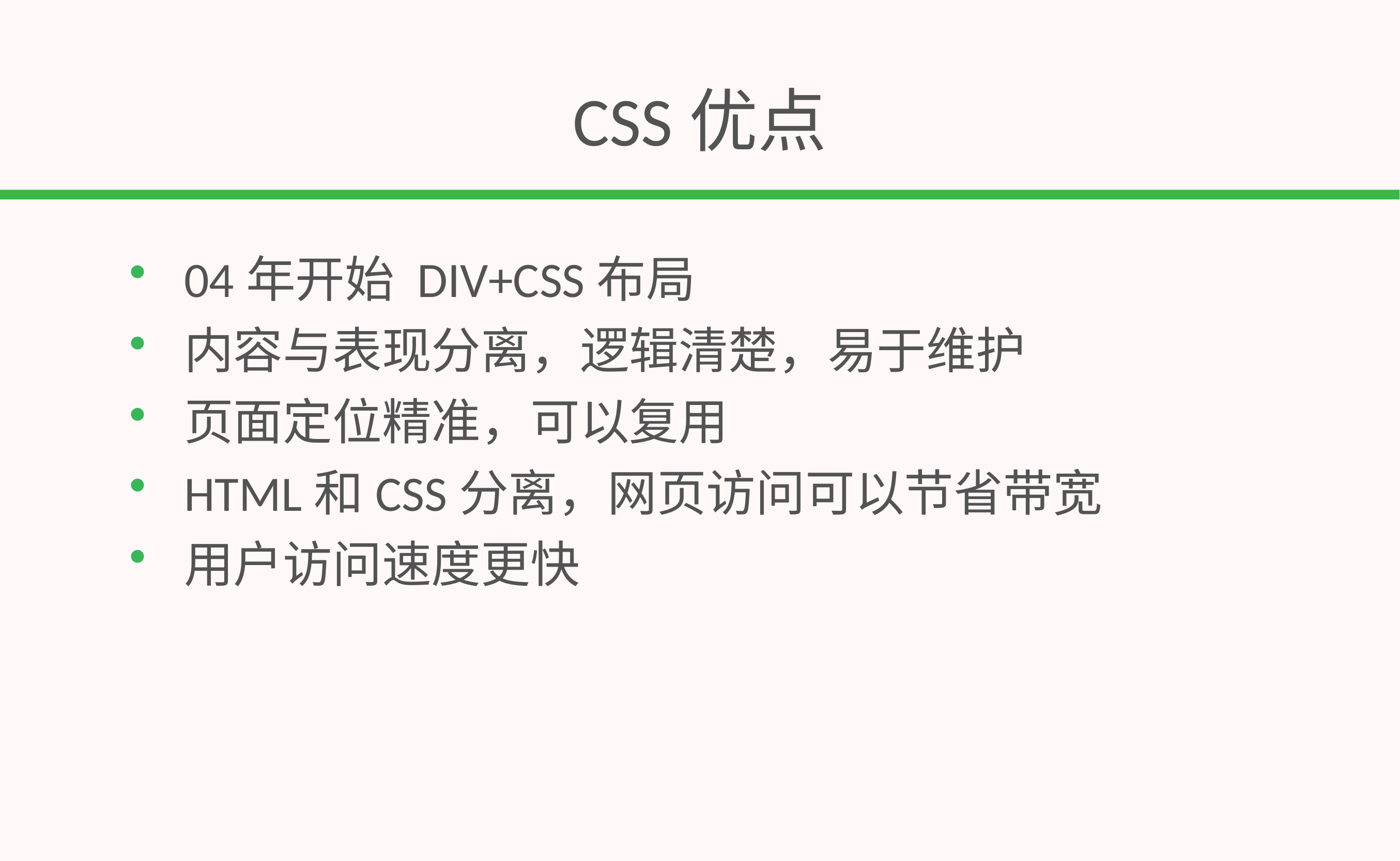

# CSS优点
04年开始 DIV+CSS布局
内容与表现分离，逻辑清楚，易于维护
页面定位精准，可以复用
HTML和CSS分离，网页访问可以节省带宽
用户访问速度更快